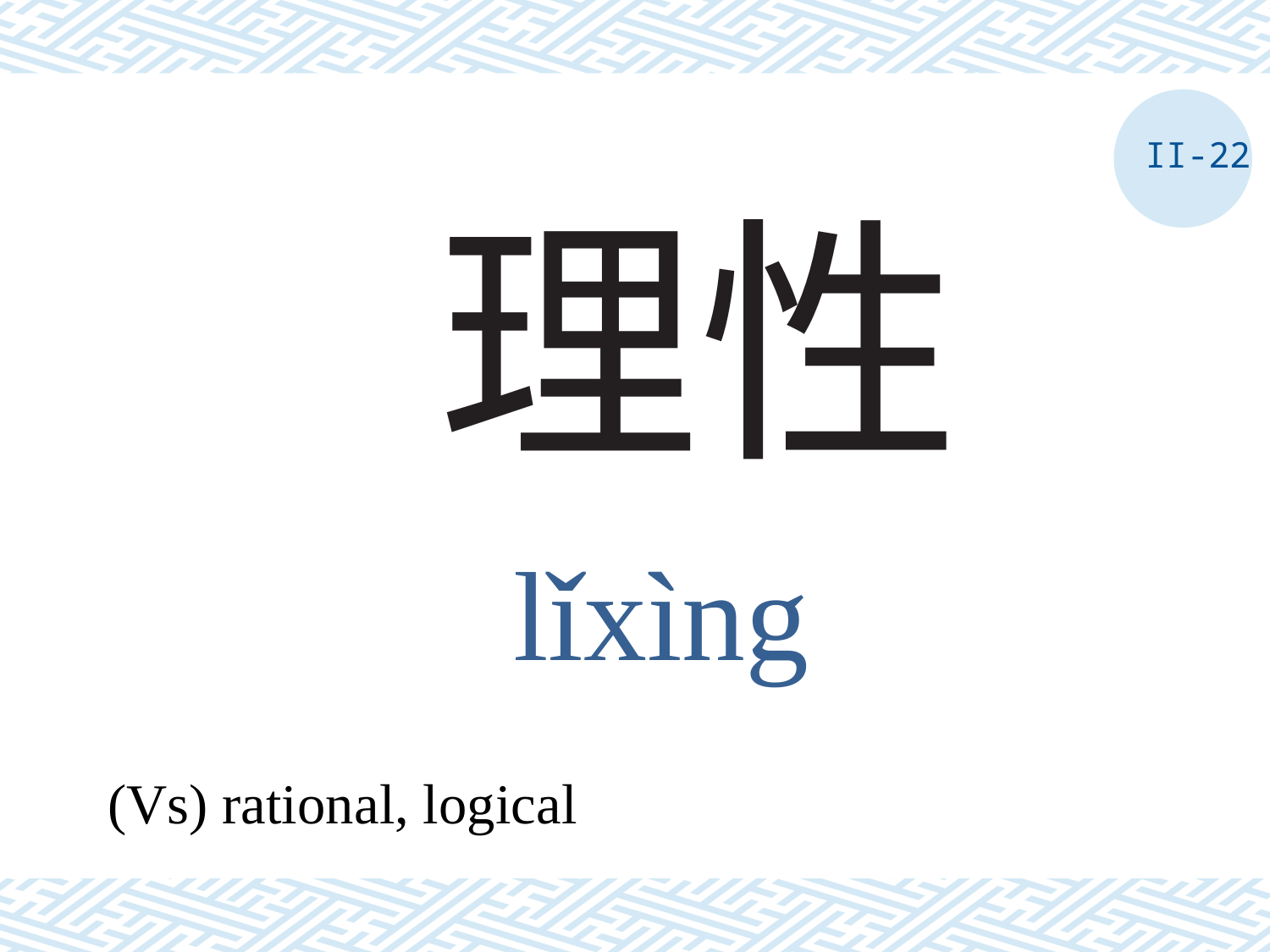

II-22

# 理性
lǐxìng
(Vs) rational, logical